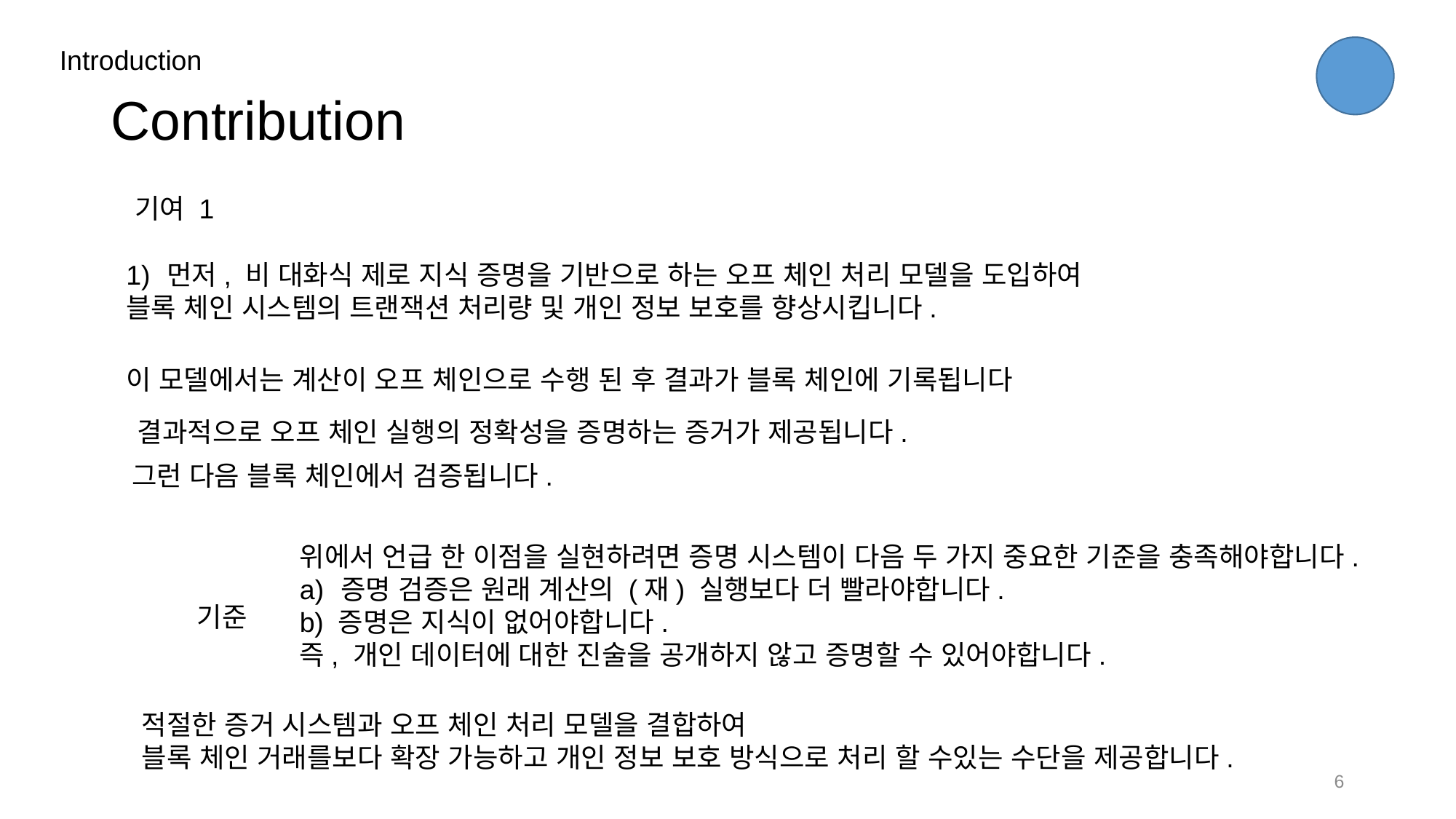

Introduction

# Contribution
기여 1
먼저, 비 대화식 제로 지식 증명을 기반으로 하는 오프 체인 처리 모델을 도입하여
블록 체인 시스템의 트랜잭션 처리량 및 개인 정보 보호를 향상시킵니다.
이 모델에서는 계산이 오프 체인으로 수행 된 후 결과가 블록 체인에 기록됩니다
결과적으로 오프 체인 실행의 정확성을 증명하는 증거가 제공됩니다.
그런 다음 블록 체인에서 검증됩니다.
위에서 언급 한 이점을 실현하려면 증명 시스템이 다음 두 가지 중요한 기준을 충족해야합니다.
증명 검증은 원래 계산의 (재) 실행보다 더 빨라야합니다.
b) 증명은 지식이 없어야합니다.
즉, 개인 데이터에 대한 진술을 공개하지 않고 증명할 수 있어야합니다.
기준
적절한 증거 시스템과 오프 체인 처리 모델을 결합하여
블록 체인 거래를보다 확장 가능하고 개인 정보 보호 방식으로 처리 할 수있는 수단을 제공합니다.
6